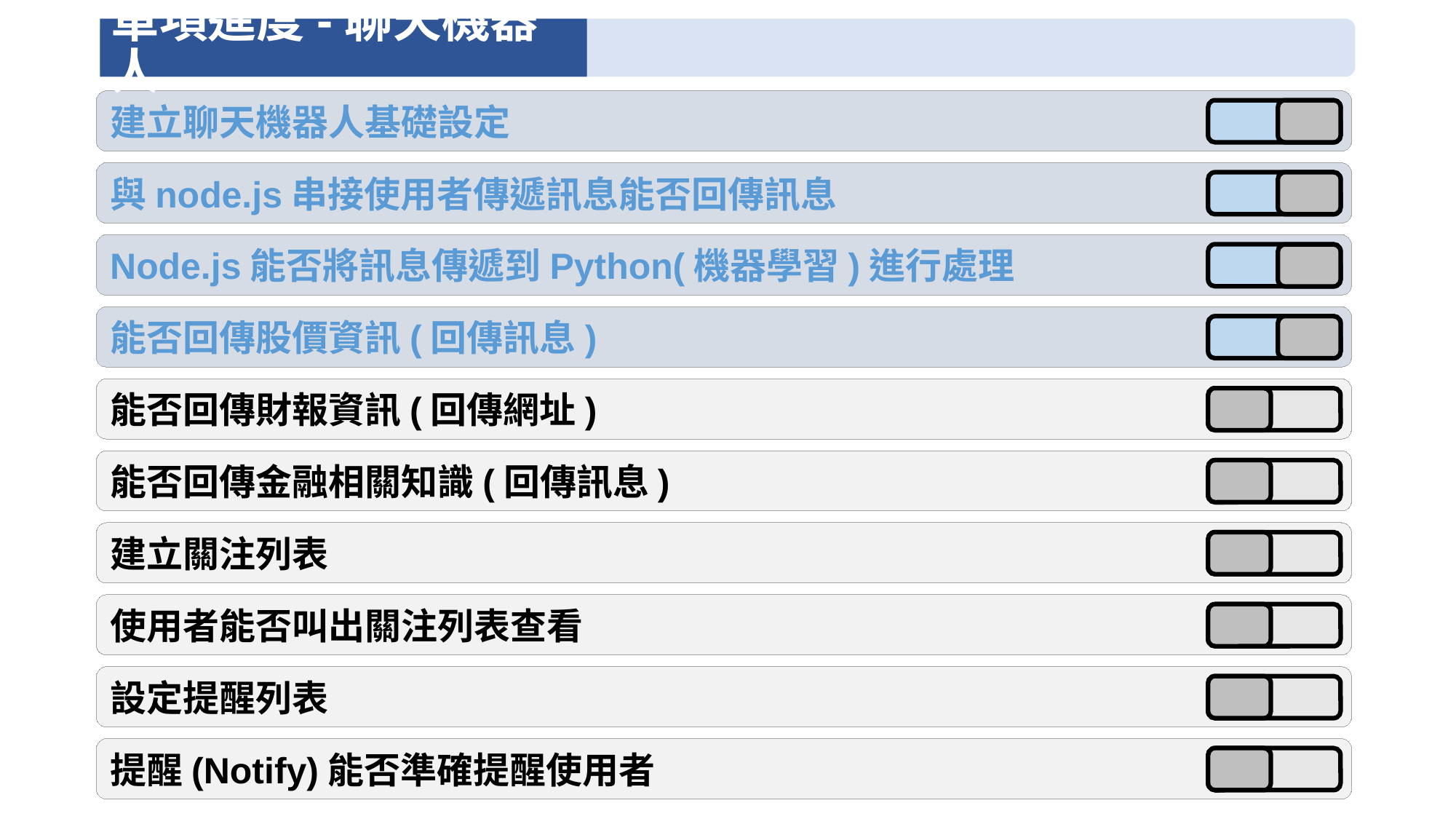

# 單項進度-聊天機器人
建立聊天機器人基礎設定

與node.js串接使用者傳遞訊息能否回傳訊息

Node.js能否將訊息傳遞到Python(機器學習)進行處理

能否回傳股價資訊(回傳訊息)

能否回傳財報資訊(回傳網址)

能否回傳金融相關知識(回傳訊息)

建立關注列表

使用者能否叫出關注列表查看

設定提醒列表

提醒(Notify)能否準確提醒使用者